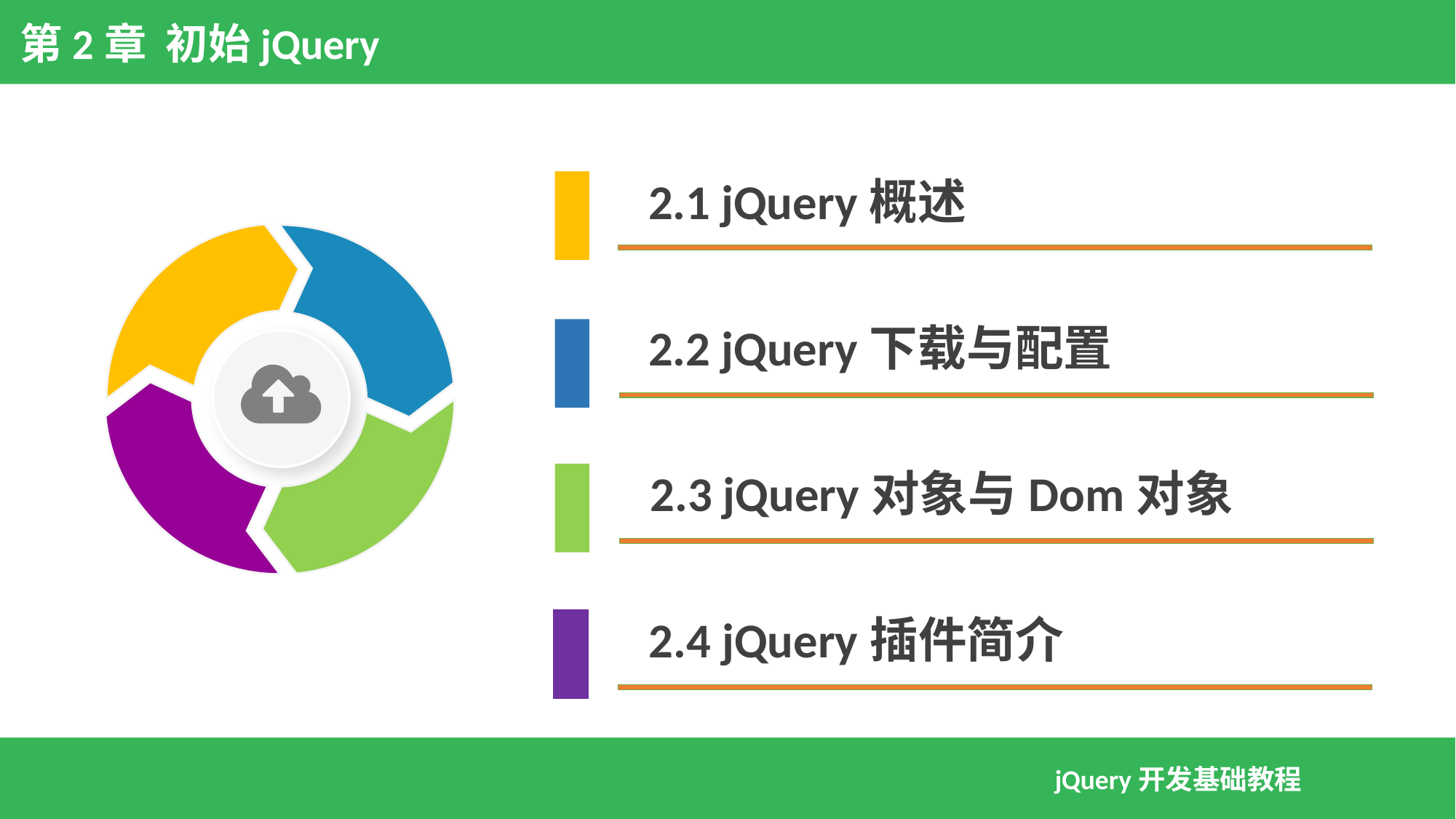

第2章  初始jQuery

2.1 jQuery概述

2.2 jQuery下载与配置

2.3 jQuery对象与Dom对象

2.4 jQuery插件简介

jQuery开发基础教程